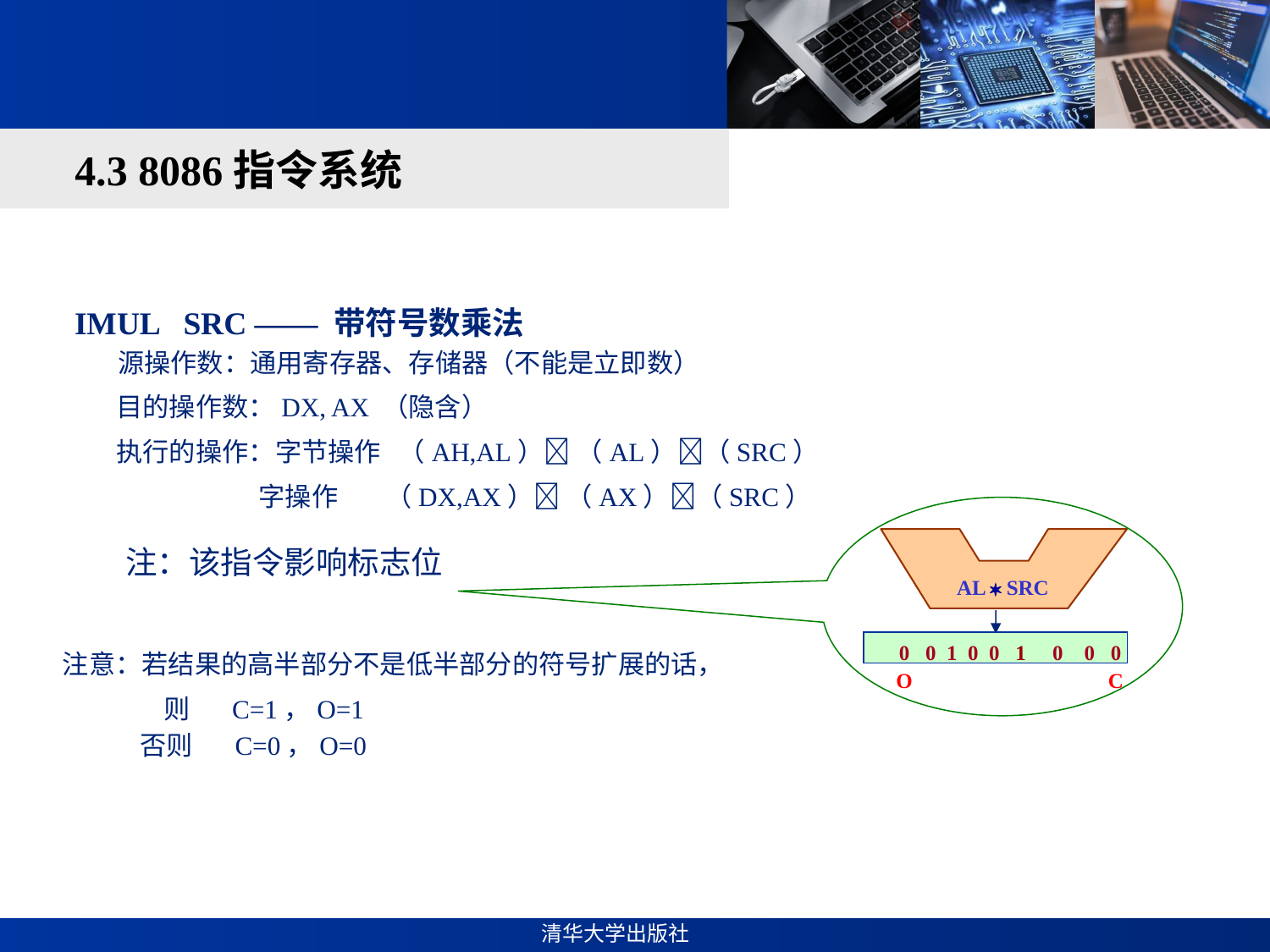

#
4.3 8086指令系统

IMUL   SRC —— 带符号数乘法
      源操作数：通用寄存器、存储器（不能是立即数）
      目的操作数：DX, AX （隐含）
      执行的操作：字节操作   （AH,AL）← （AL）∗（SRC）
                              字操作        （DX,AX）← （AX）∗（SRC）

      注：该指令影响标志位

   AL ∗ SRC

0   0  1  0  0   1     0    0   0

注意：若结果的高半部分不是低半部分的符号扩展的话，
                则      C=1，O=1
            否则      C=0，O=0
     O                                     C